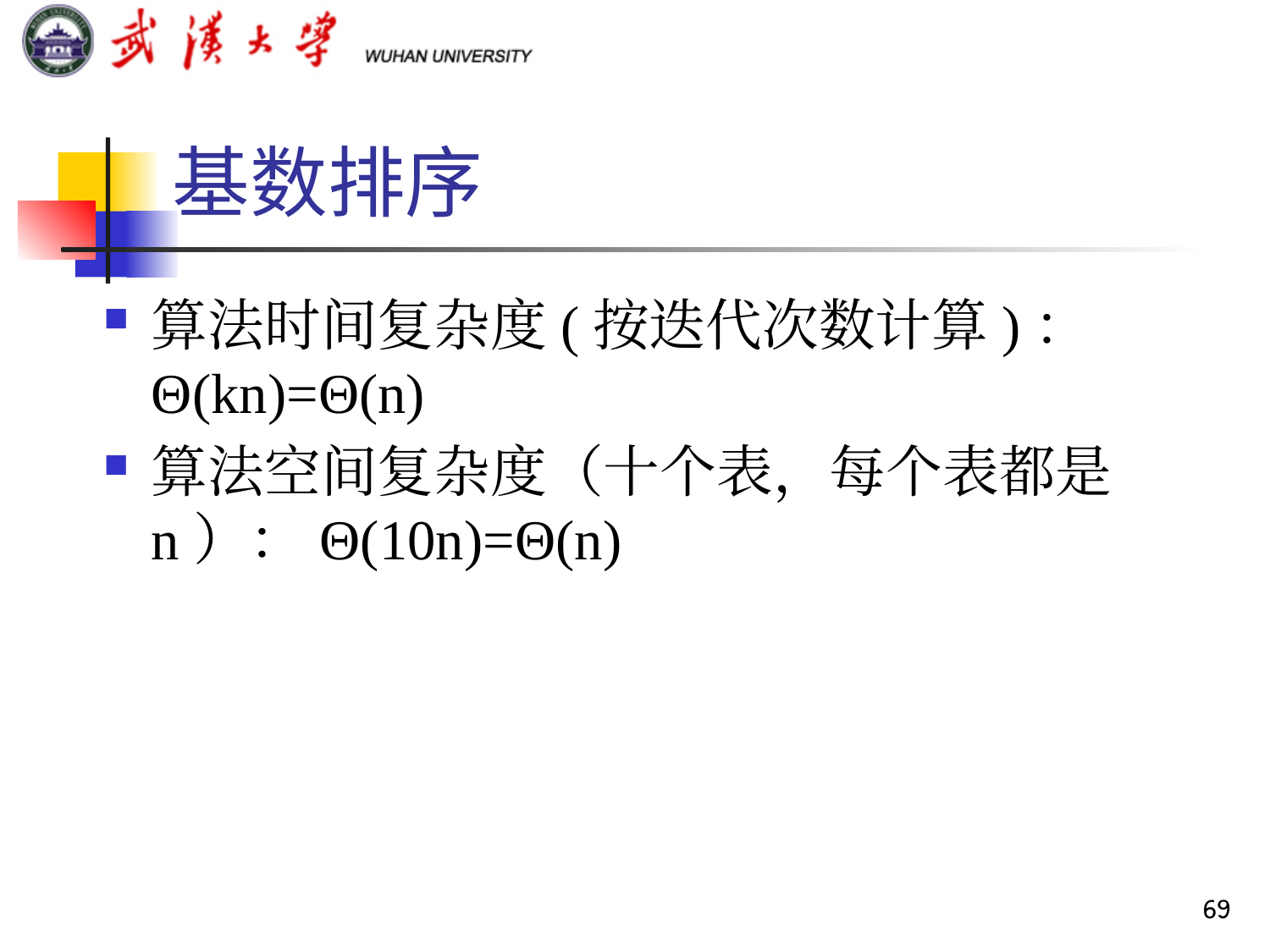

# 基数排序
算法时间复杂度(按迭代次数计算)：Θ(kn)=Θ(n)
算法空间复杂度（十个表，每个表都是n）：Θ(10n)=Θ(n)

69